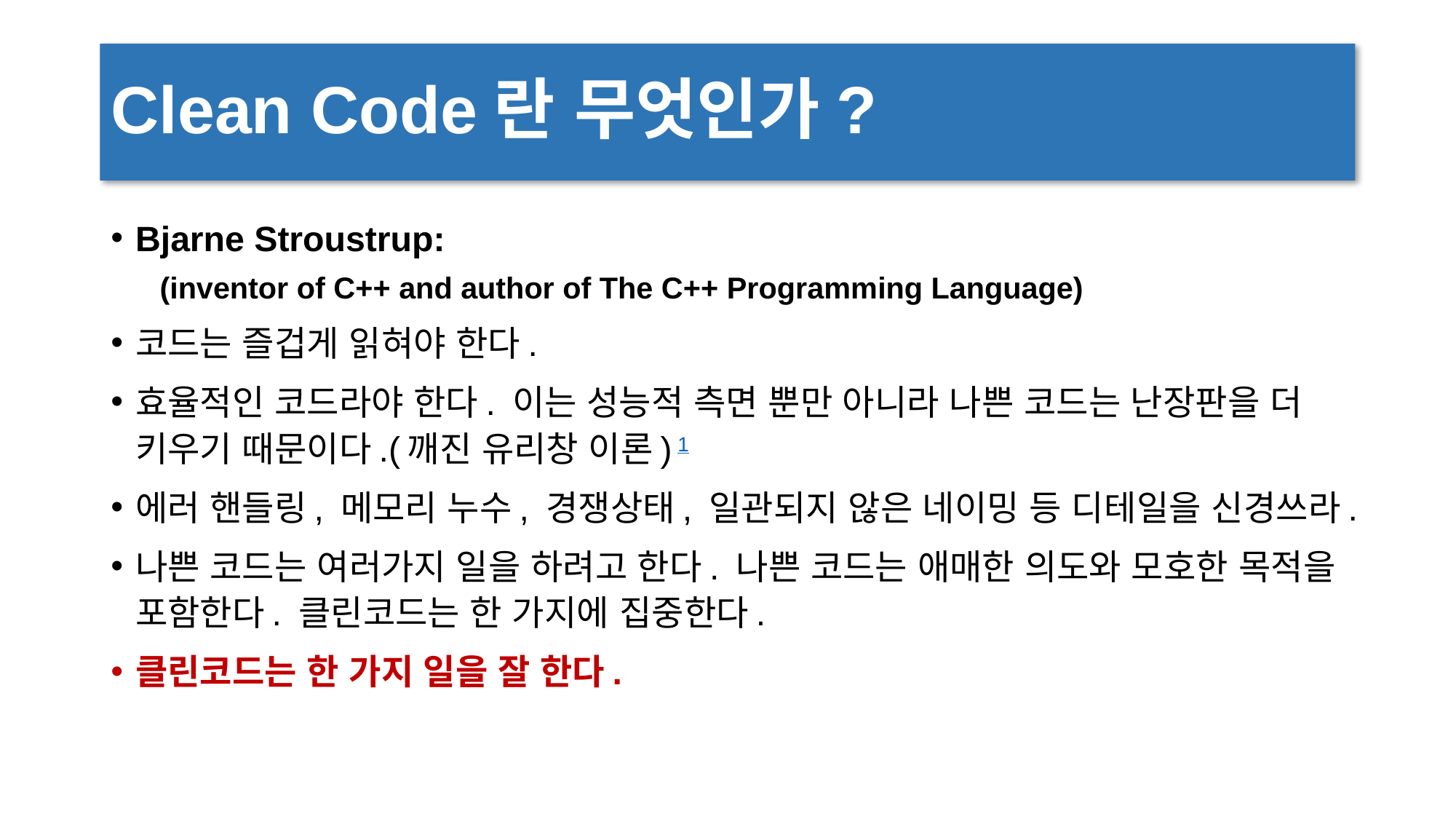

# Clean Code란 무엇인가?
Bjarne Stroustrup:
(inventor of C++ and author of The C++ Programming Language)
코드는 즐겁게 읽혀야 한다.
효율적인 코드라야 한다. 이는 성능적 측면 뿐만 아니라 나쁜 코드는 난장판을 더 키우기 때문이다.(깨진 유리창 이론) 1
에러 핸들링, 메모리 누수, 경쟁상태, 일관되지 않은 네이밍 등 디테일을 신경쓰라.
나쁜 코드는 여러가지 일을 하려고 한다. 나쁜 코드는 애매한 의도와 모호한 목적을 포함한다. 클린코드는 한 가지에 집중한다.
클린코드는 한 가지 일을 잘 한다.